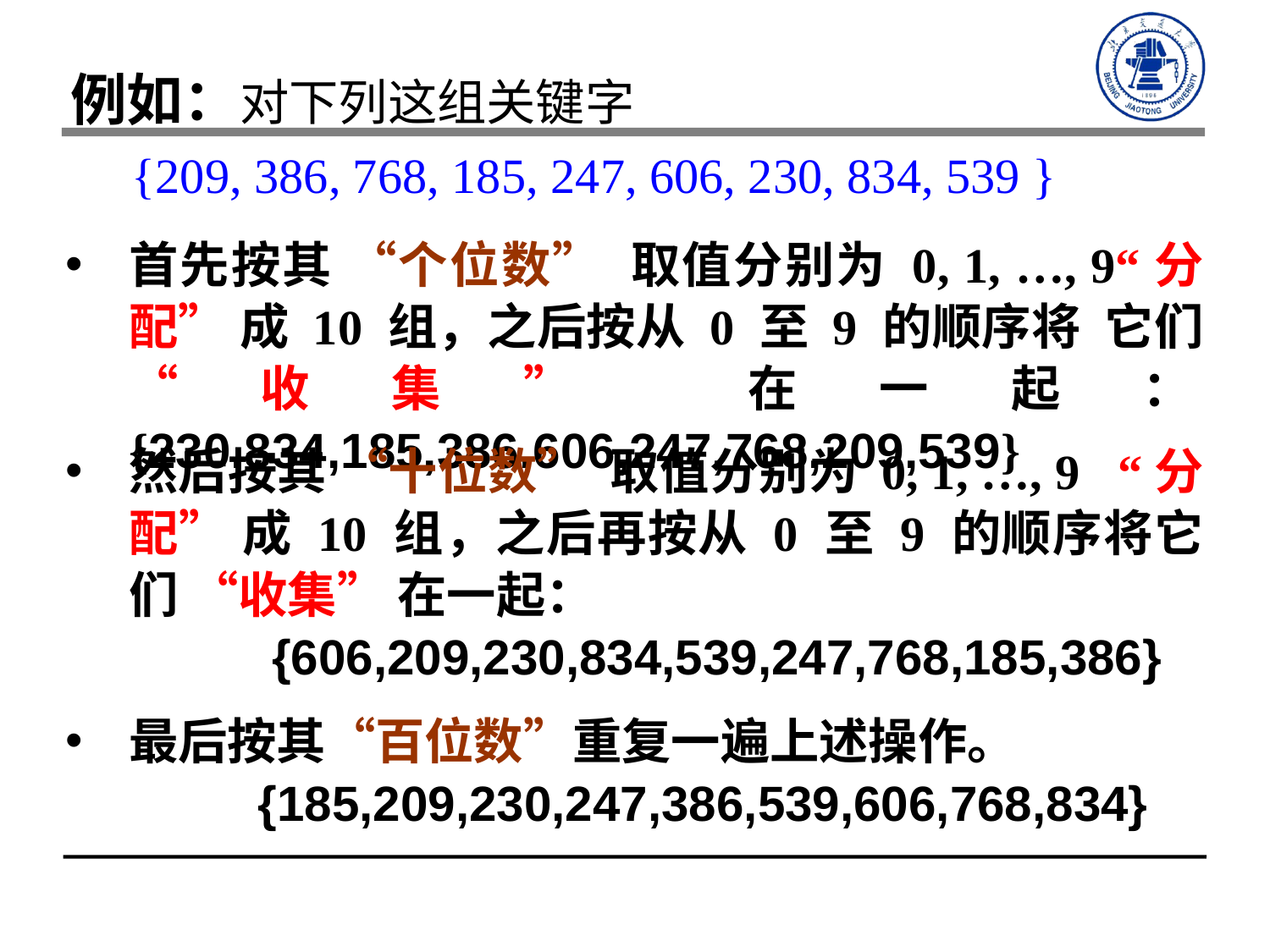

例如：对下列这组关键字
     {209, 386, 768, 185, 247, 606, 230, 834, 539 }
首先按其 “个位数”  取值分别为 0, 1, …, 9“分配” 成 10 组，之后按从 0 至 9 的顺序将  它们 “收集” 在一起：{230,834,185,386,606,247,768,209,539}
然后按其 “十位数”  取值分别为 0, 1, …, 9   “分配” 成 10 组，之后再按从 0 至 9 的顺序将它们 “收集” 在一起：
               {606,209,230,834,539,247,768,185,386}
最后按其“百位数”重复一遍上述操作。
              {185,209,230,247,386,539,606,768,834}